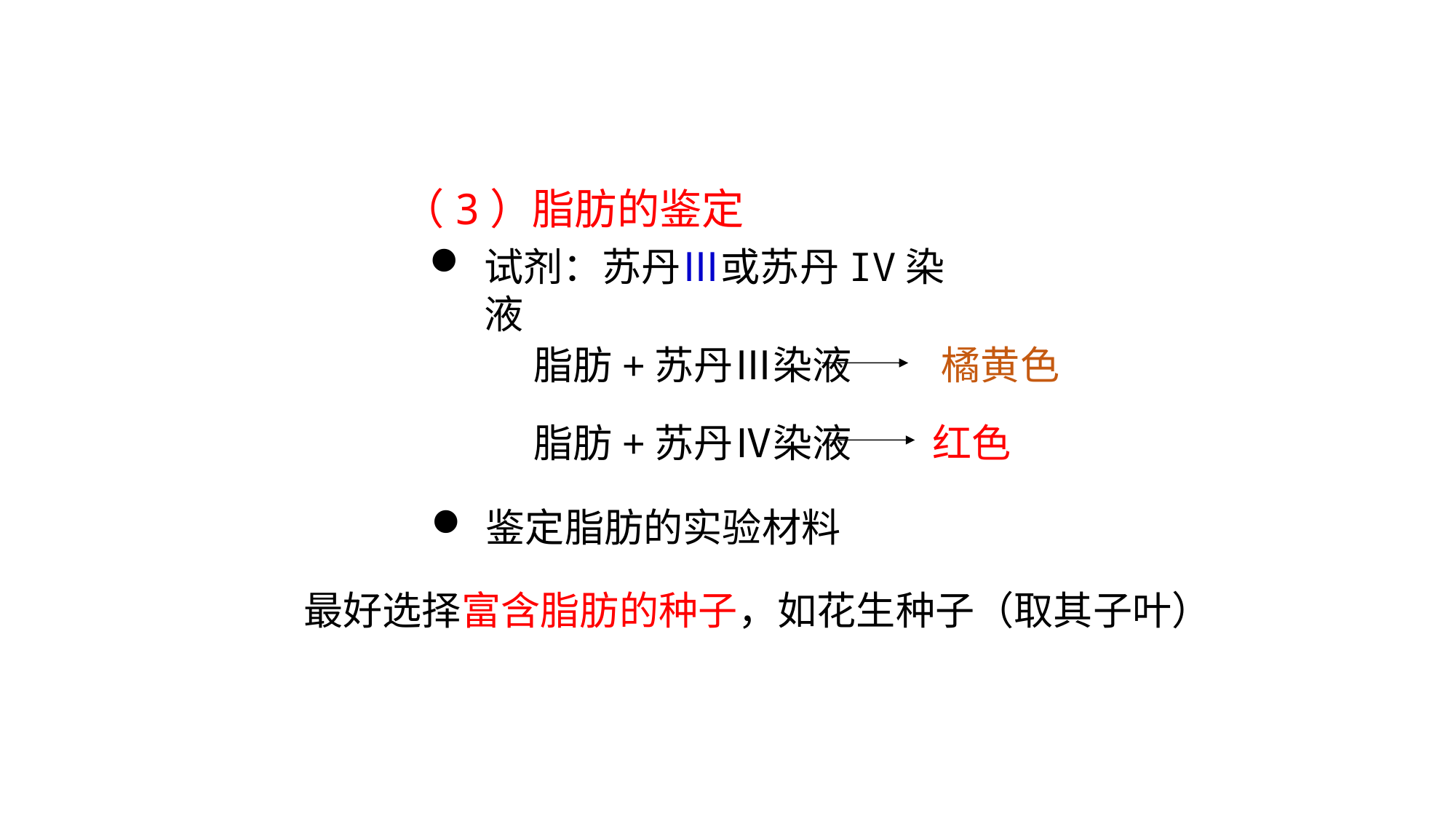

（3）脂肪的鉴定
试剂：苏丹Ⅲ或苏丹IV染液
脂肪+苏丹Ⅲ染液          橘黄色

脂肪+苏丹Ⅳ染液         红色

鉴定脂肪的实验材料
最好选择富含脂肪的种子，如花生种子（取其子叶）